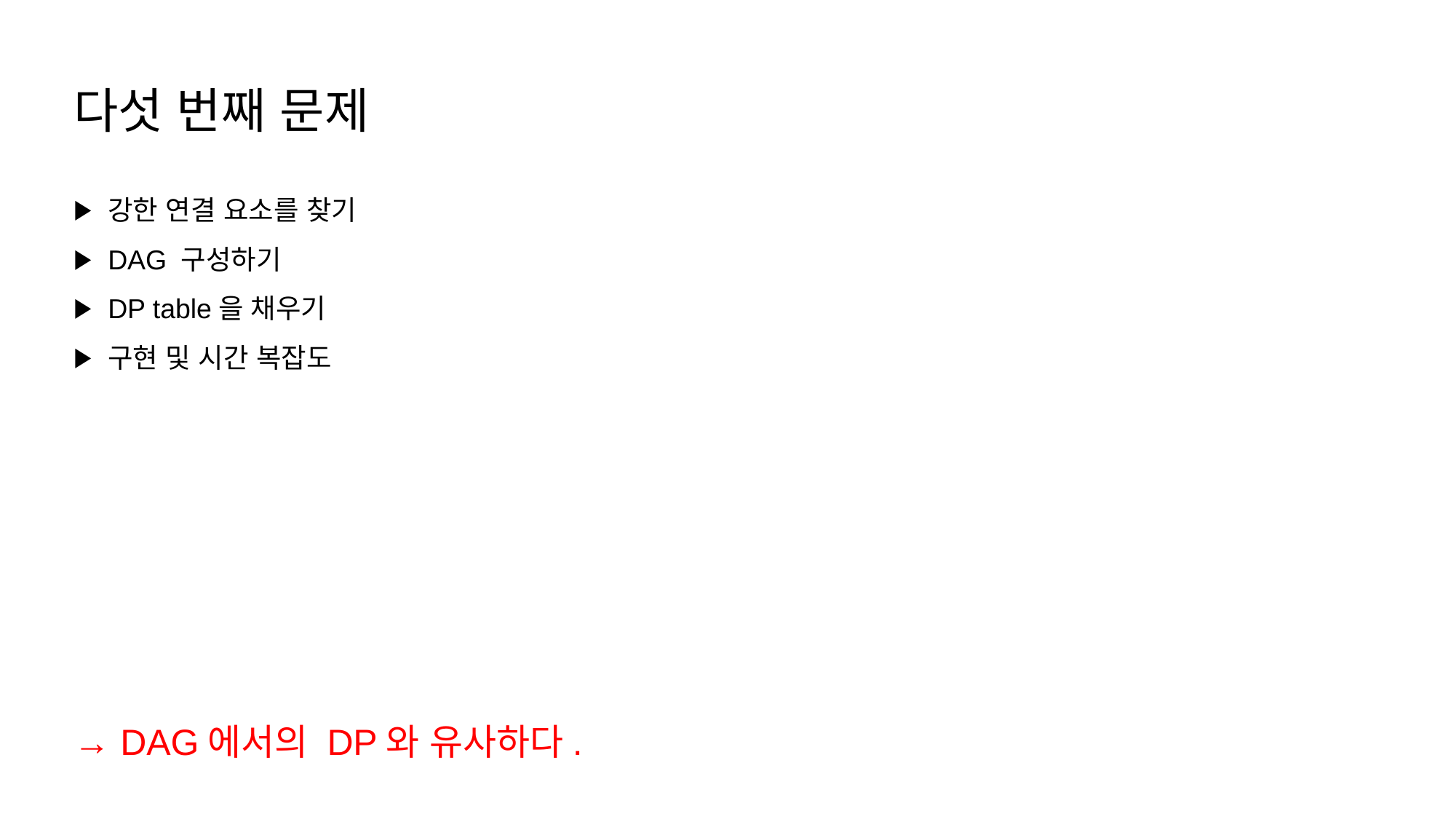

다섯 번째 문제
강한 연결 요소를 찾기
DAG 구성하기
DP table을 채우기
구현 및 시간 복잡도
→ DAG에서의 DP와 유사하다.